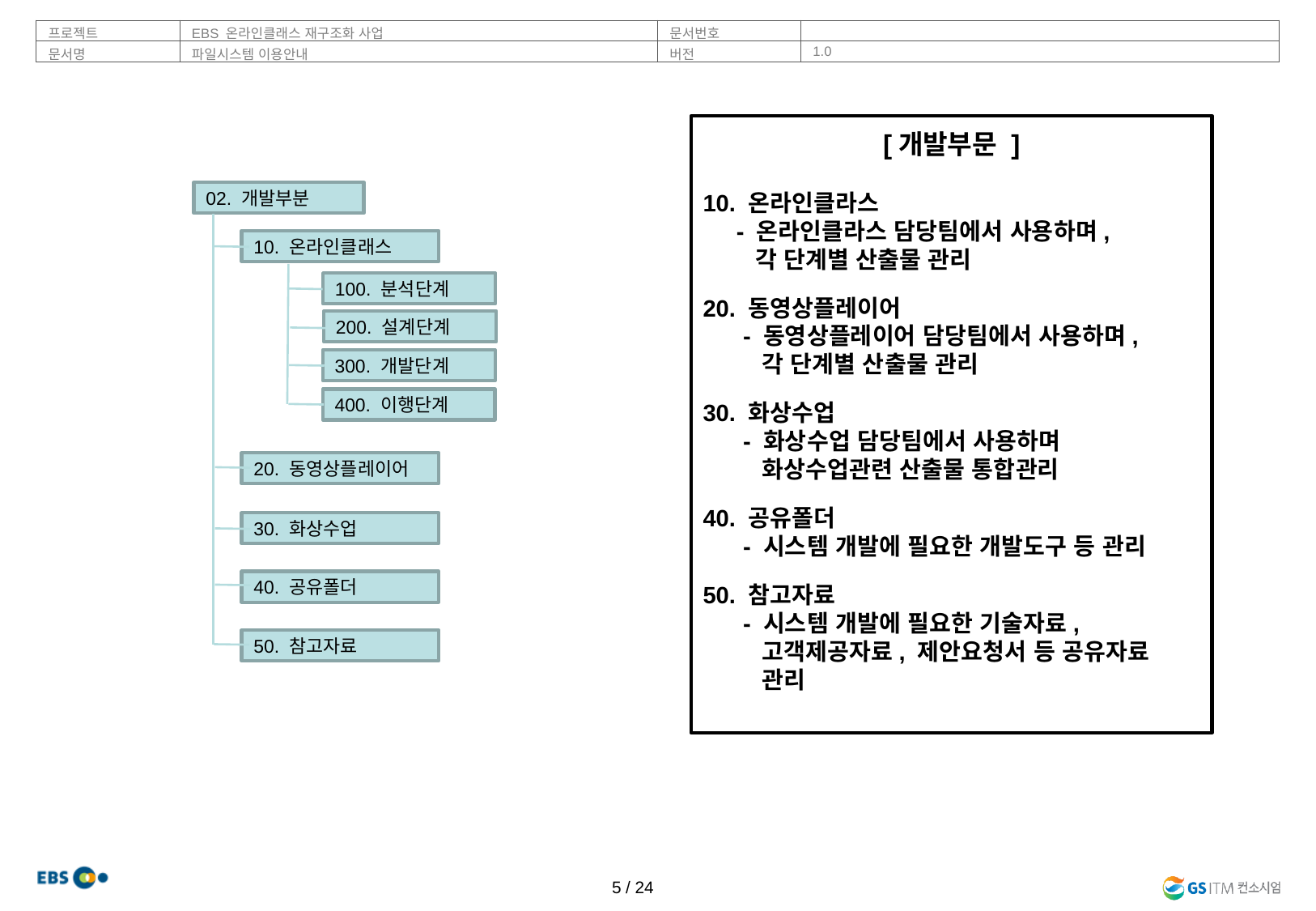

[개발부문 ]

10. 온라인클라스
     - 온라인클라스 담당팀에서 사용하며,
       각 단계별 산출물 관리

20. 동영상플레이어
      - 동영상플레이어 담당팀에서 사용하며,
        각 단계별 산출물 관리

30. 화상수업
      - 화상수업 담당팀에서 사용하며
        화상수업관련 산출물 통합관리

40. 공유폴더
      - 시스템 개발에 필요한 개발도구 등 관리

50. 참고자료
      - 시스템 개발에 필요한 기술자료,
        고객제공자료, 제안요청서 등 공유자료
        관리

02. 개발부분
10. 온라인클래스
100. 분석단계
200. 설계단계
300. 개발단계
400. 이행단계
20. 동영상플레이어
30. 화상수업
40. 공유폴더
50. 참고자료